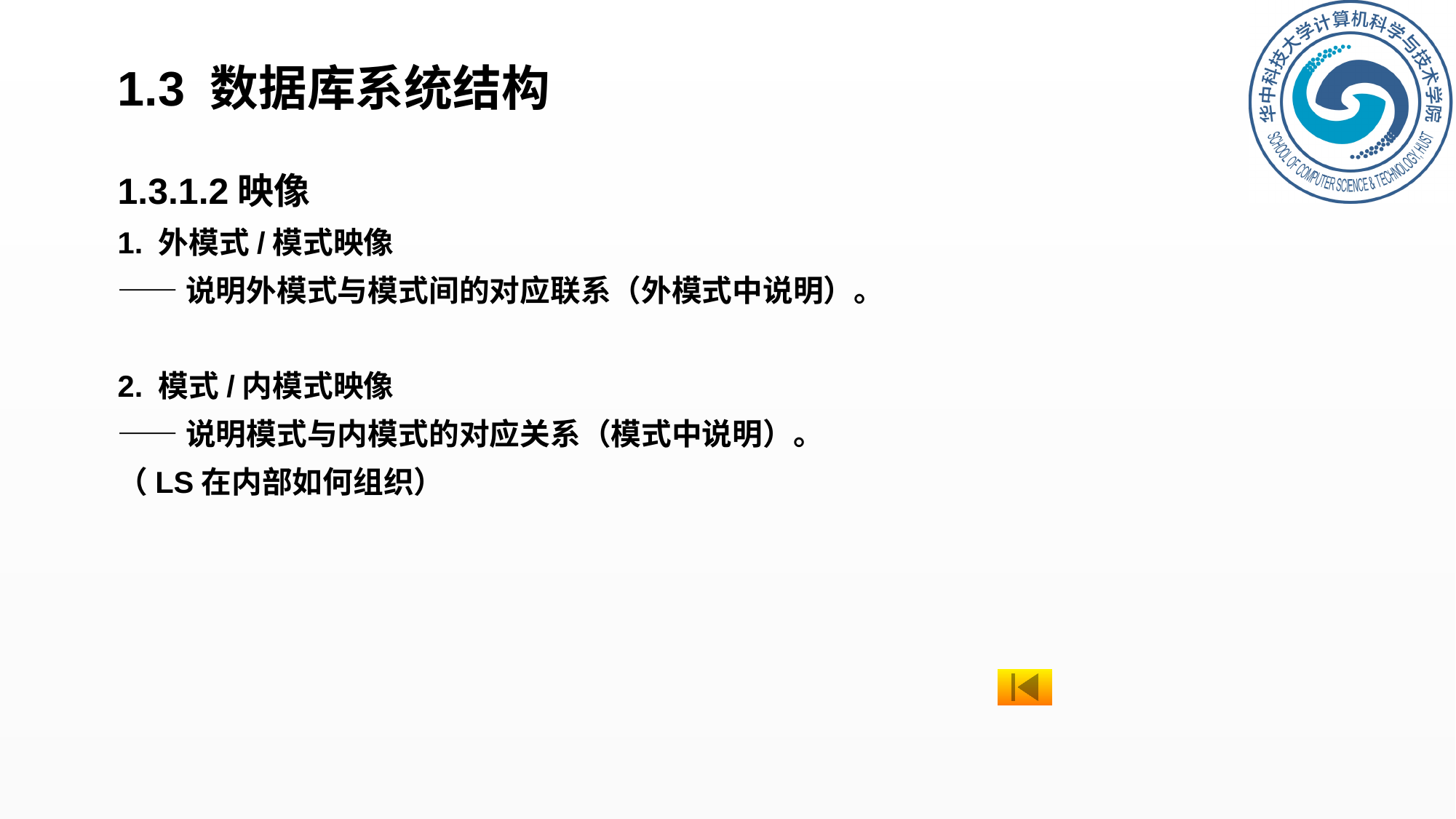

# 1.3 数据库系统结构
1.3.1.2映像
1. 外模式/模式映像
——说明外模式与模式间的对应联系（外模式中说明）。

2. 模式/内模式映像
——说明模式与内模式的对应关系（模式中说明）。
（LS在内部如何组织）